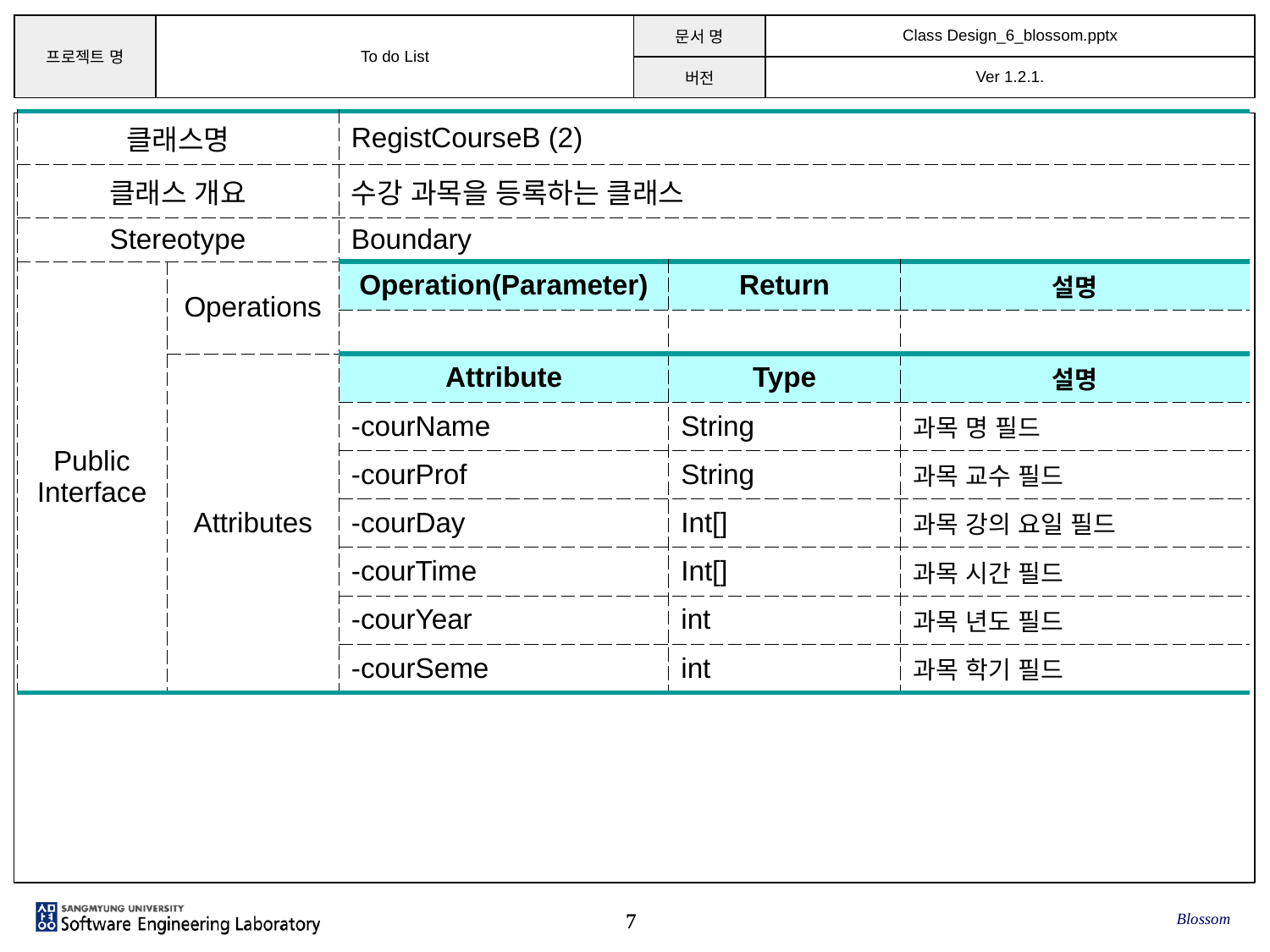

| 클래스명 |  | RegistCourseB (2) |  |  |
| --- | --- | --- | --- | --- |
| 클래스 개요 |  | 수강 과목을 등록하는 클래스 |  |  |
| Stereotype |  | Boundary |  |  |
| Public Interface | Operations | Operation(Parameter) | Return | 설명 |
|  |  |  |  |  |
|  | Attributes | Attribute | Type | 설명 |
|  |  | -courName | String | 과목 명 필드 |
|  |  | -courProf | String | 과목 교수 필드 |
|  |  | -courDay | Int[] | 과목 강의 요일 필드 |
|  |  | -courTime | Int[] | 과목 시간 필드 |
|  |  | -courYear | int | 과목 년도 필드 |
|  |  | -courSeme | int | 과목 학기 필드 |
Blossom